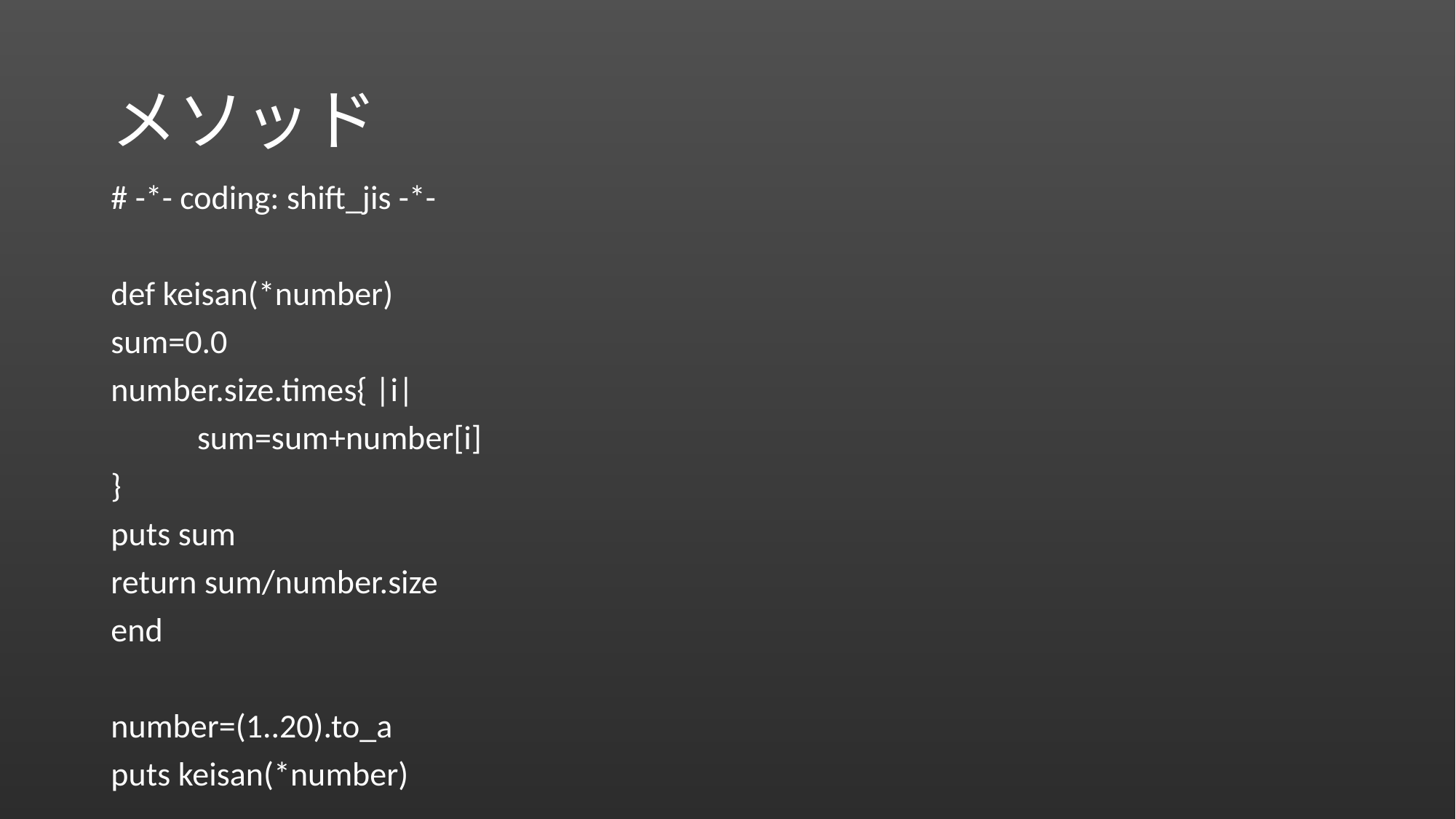

# メソッド
# -*- coding: shift_jis -*-

def keisan(*number)
sum=0.0
number.size.times{ |i|
	sum=sum+number[i]
}
puts sum
return sum/number.size
end

number=(1..20).to_a
puts keisan(*number)